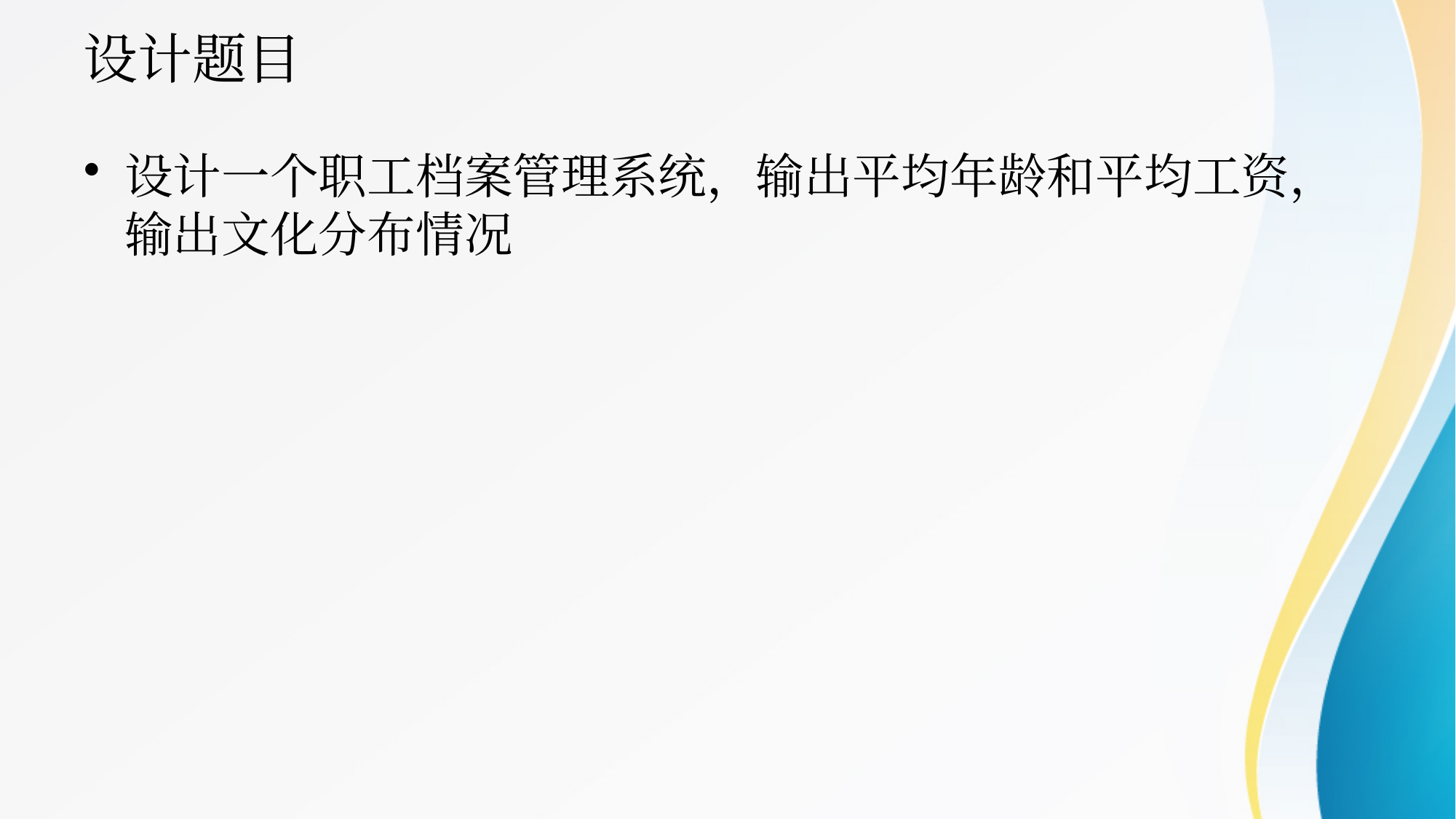

# 设计题目
设计一个职工档案管理系统，输出平均年龄和平均工资，输出文化分布情况